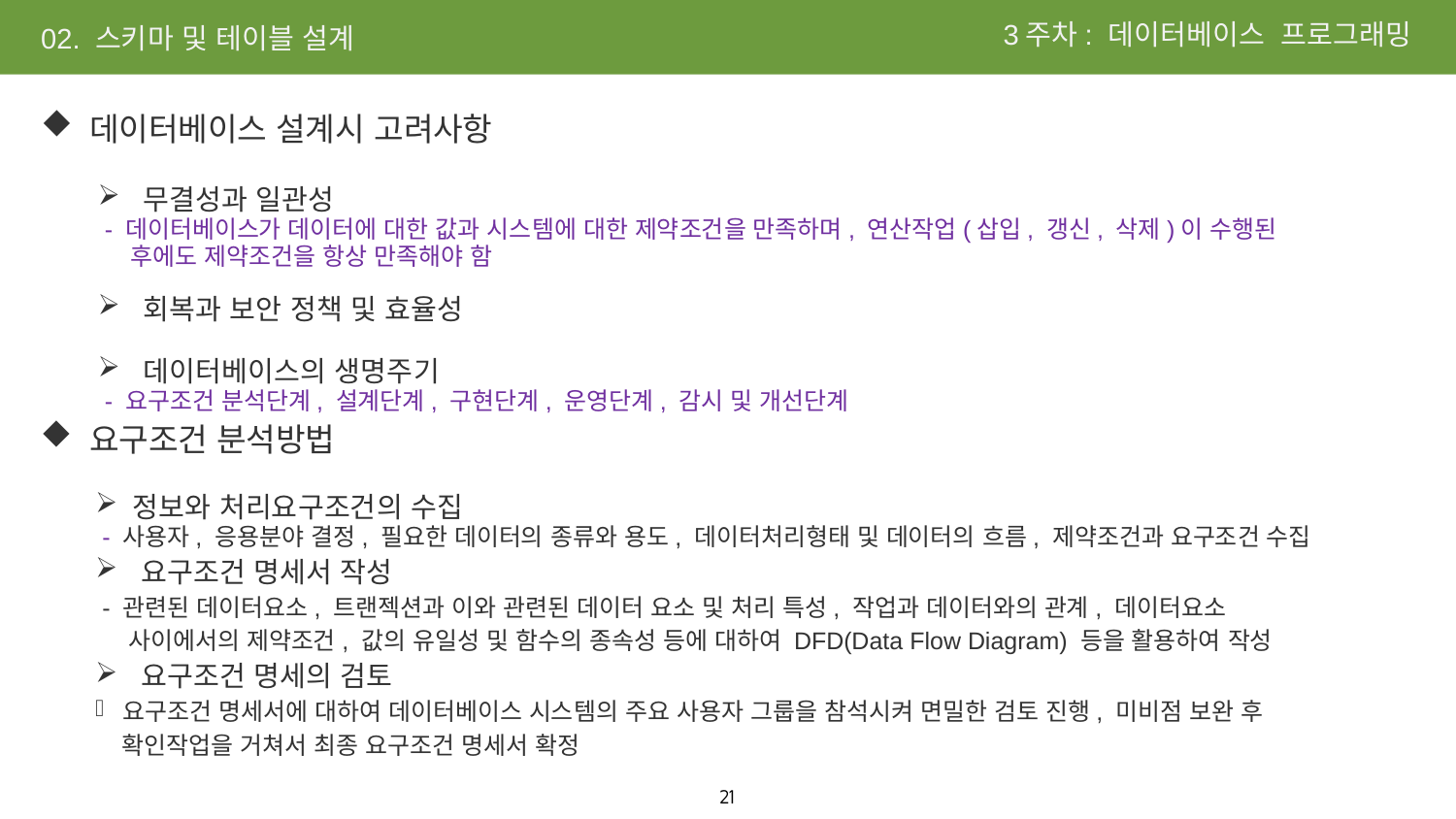

3주차: 데이터베이스  프로그래밍
02. 스키마 및 테이블 설계
 데이터베이스 설계시 고려사항
  무결성과 일관성
 - 데이터베이스가 데이터에 대한 값과 시스템에 대한 제약조건을 만족하며, 연산작업(삽입, 갱신, 삭제)이 수행된
    후에도 제약조건을 항상 만족해야 함

회복과 보안 정책 및 효율성

데이터베이스의 생명주기
 - 요구조건 분석단계, 설계단계, 구현단계, 운영단계, 감시 및 개선단계
 요구조건 분석방법
 정보와 처리요구조건의 수집
 - 사용자, 응용분야 결정, 필요한 데이터의 종류와 용도, 데이터처리형태 및 데이터의 흐름, 제약조건과 요구조건 수집
요구조건 명세서 작성
 - 관련된 데이터요소, 트랜젝션과 이와 관련된 데이터 요소 및 처리 특성, 작업과 데이터와의 관계, 데이터요소
    사이에서의 제약조건, 값의 유일성 및 함수의 종속성 등에 대하여 DFD(Data Flow Diagram) 등을 활용하여 작성
요구조건 명세의 검토
요구조건 명세서에 대하여 데이터베이스 시스템의 주요 사용자 그룹을 참석시켜 면밀한 검토 진행, 미비점 보완 후
   확인작업을 거쳐서 최종 요구조건 명세서 확정

21